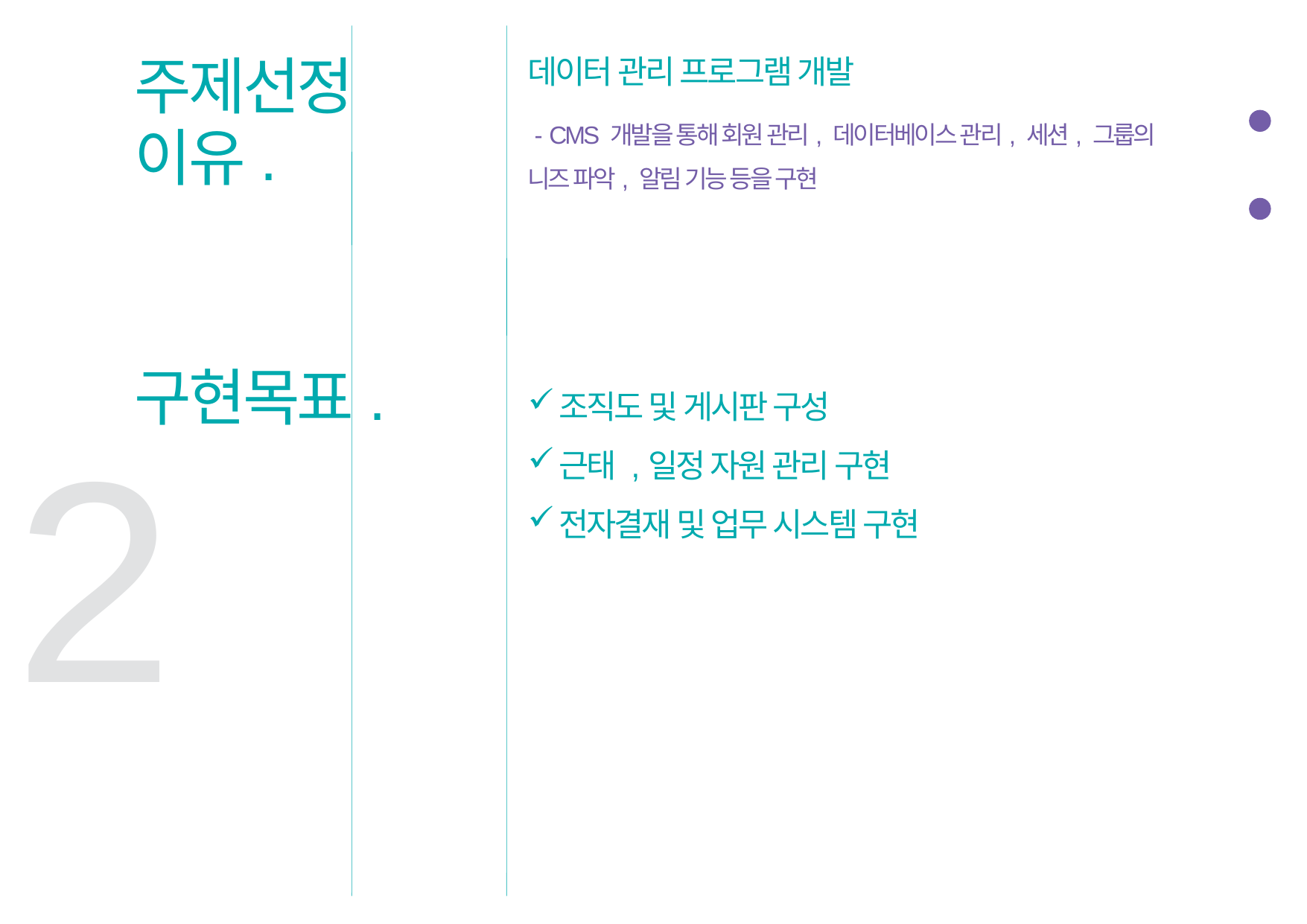

주제선정
이유.
데이터 관리 프로그램 개발
 -  CMS 개발을 통해 회원 관리, 데이터베이스 관리, 세션, 그룹의 니즈 파악, 알림 기능 등을 구현

구현목표.
조직도 및 게시판 구성
근태 ,일정 자원 관리 구현
전자결재 및 업무 시스템 구현
2